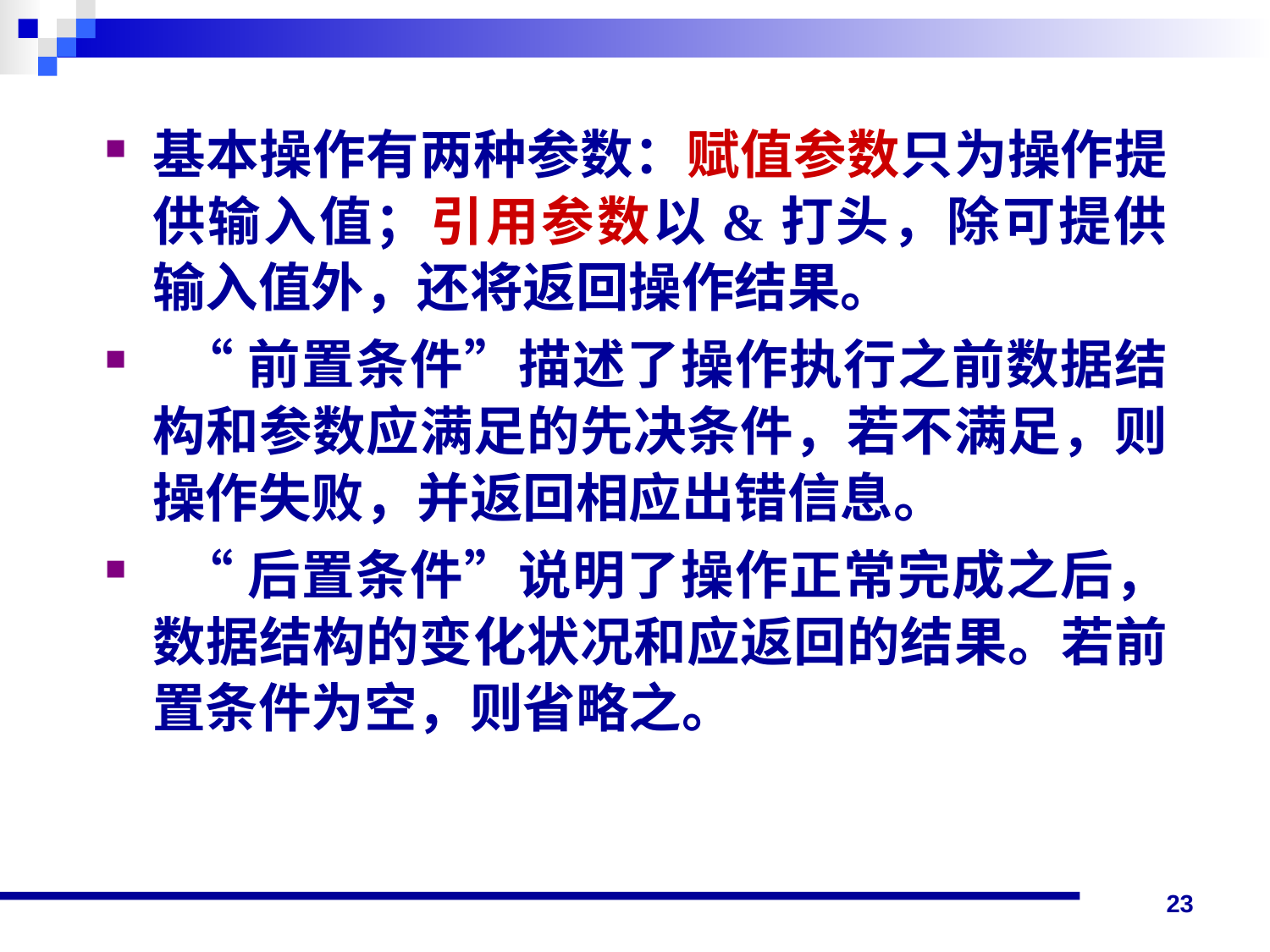

基本操作有两种参数：赋值参数只为操作提供输入值；引用参数以&打头，除可提供输入值外，还将返回操作结果。
  “前置条件”描述了操作执行之前数据结构和参数应满足的先决条件，若不满足，则操作失败，并返回相应出错信息。
  “后置条件”说明了操作正常完成之后，数据结构的变化状况和应返回的结果。若前置条件为空，则省略之。
23